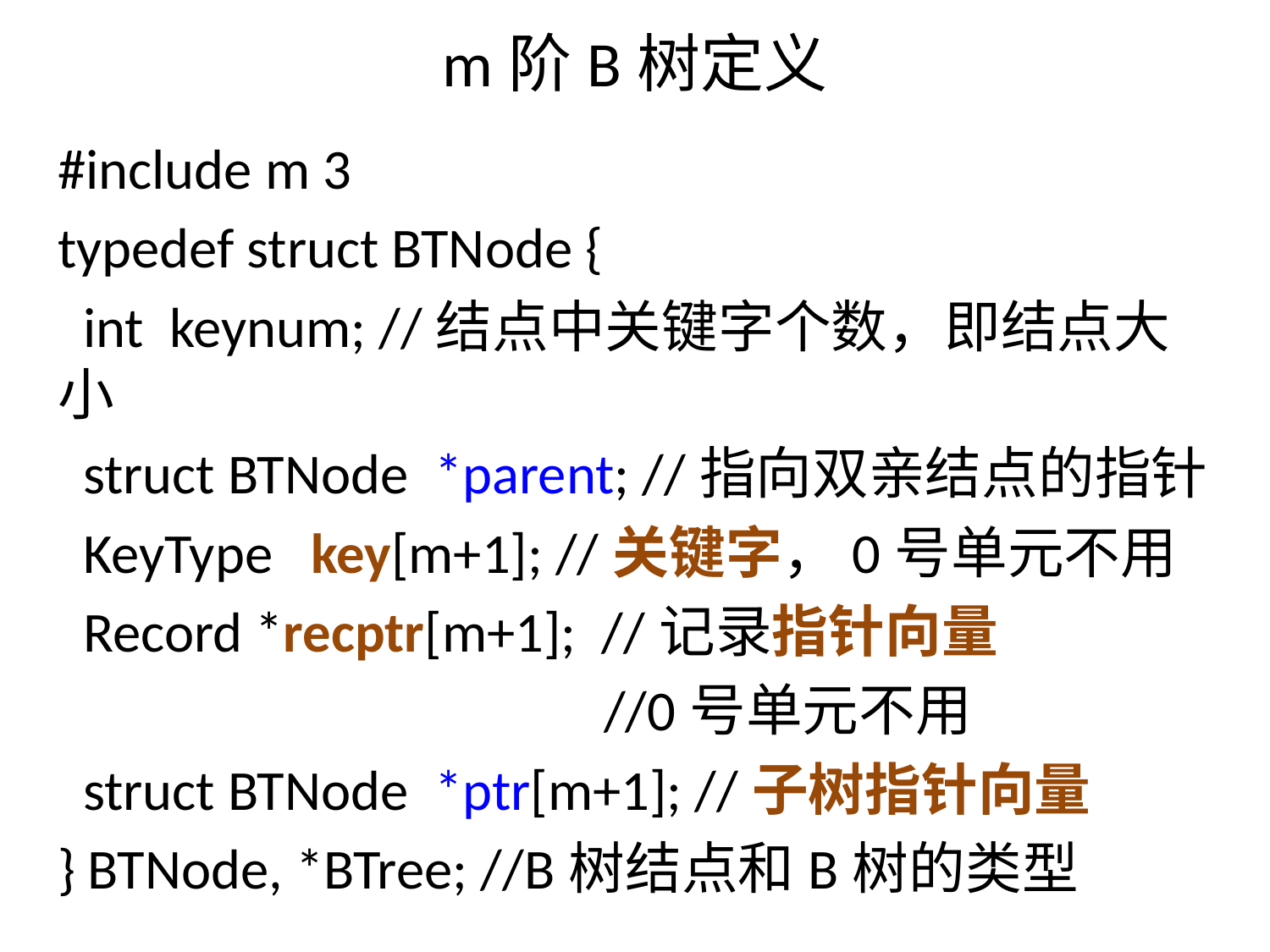

# m阶B树定义
#include m 3
typedef struct BTNode {
  int  keynum; //结点中关键字个数，即结点大小
  struct BTNode  *parent; //指向双亲结点的指针
  KeyType   key[m+1]; //关键字，0号单元不用
  Record *recptr[m+1];  //记录指针向量
				   //0号单元不用
  struct BTNode  *ptr[m+1]; //子树指针向量
} BTNode, *BTree; //B树结点和B树的类型